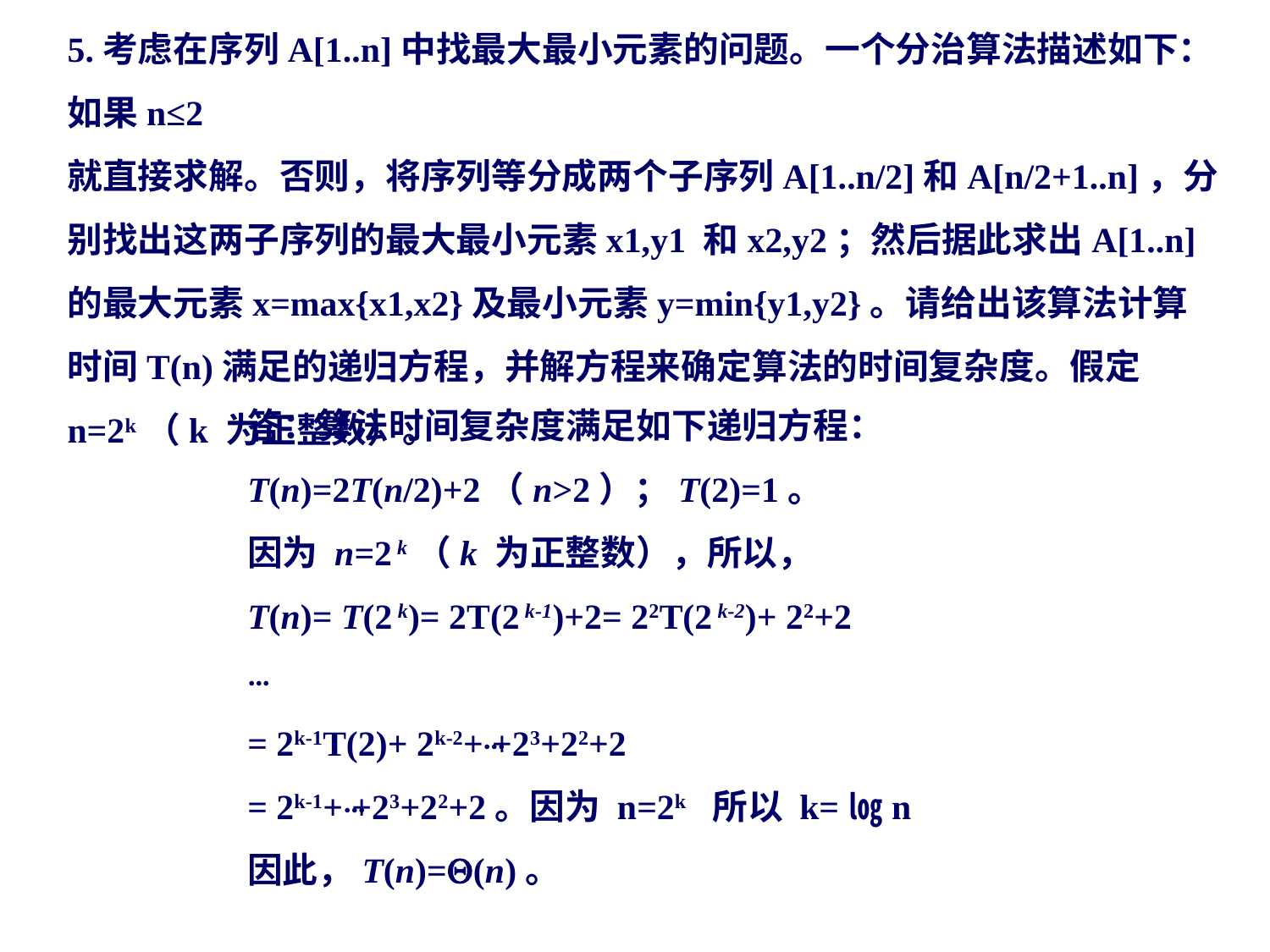

5.考虑在序列A[1..n]中找最大最小元素的问题。一个分治算法描述如下：如果n≤2 就直接求解。否则，将序列等分成两个子序列A[1..n/2]和A[n/2+1..n]，分别找出这两子序列的最大最小元素x1,y1 和x2,y2；然后据此求出A[1..n]的最大元素x=max{x1,x2}及最小元素y=min{y1,y2}。请给出该算法计算时间T(n)满足的递归方程，并解方程来确定算法的时间复杂度。假定n=2k（k 为正整数）。
答：算法时间复杂度满足如下递归方程：
T(n)=2T(n/2)+2（n>2）；T(2)=1。
因为 n=2 k（k 为正整数），所以，
T(n)= T(2 k)= 2T(2 k-1)+2= 22T(2 k-2)+ 22+2
⋯
= 2k-1T(2)+ 2k-2+⋯+23+22+2
= 2k-1+⋯+23+22+2。因为 n=2k  所以 k=㏒n
因此，T(n)=Θ(n)。